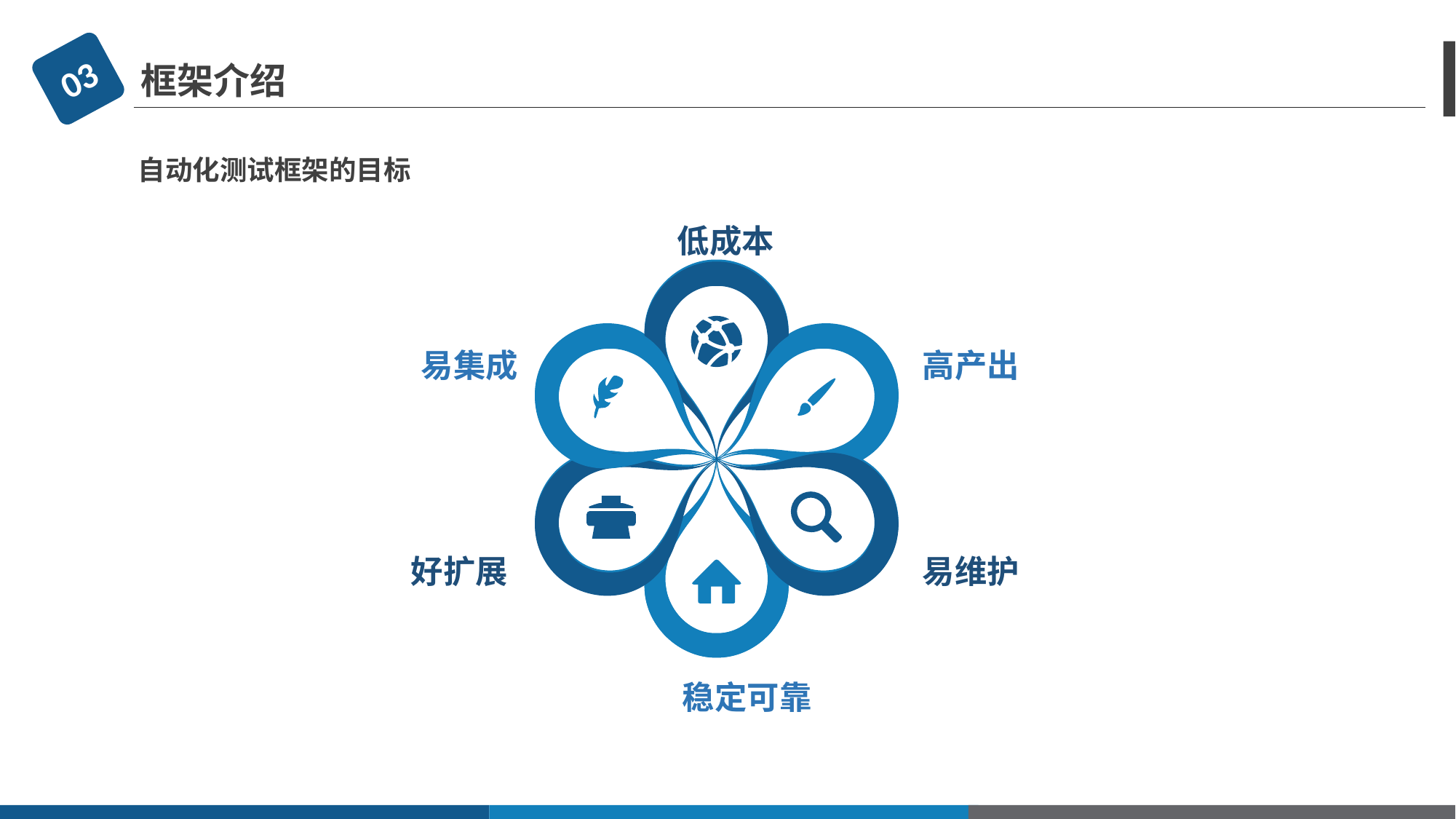

03
框架介绍
自动化测试框架的目标
低成本

易集成
高产出

好扩展
易维护
稳定可靠